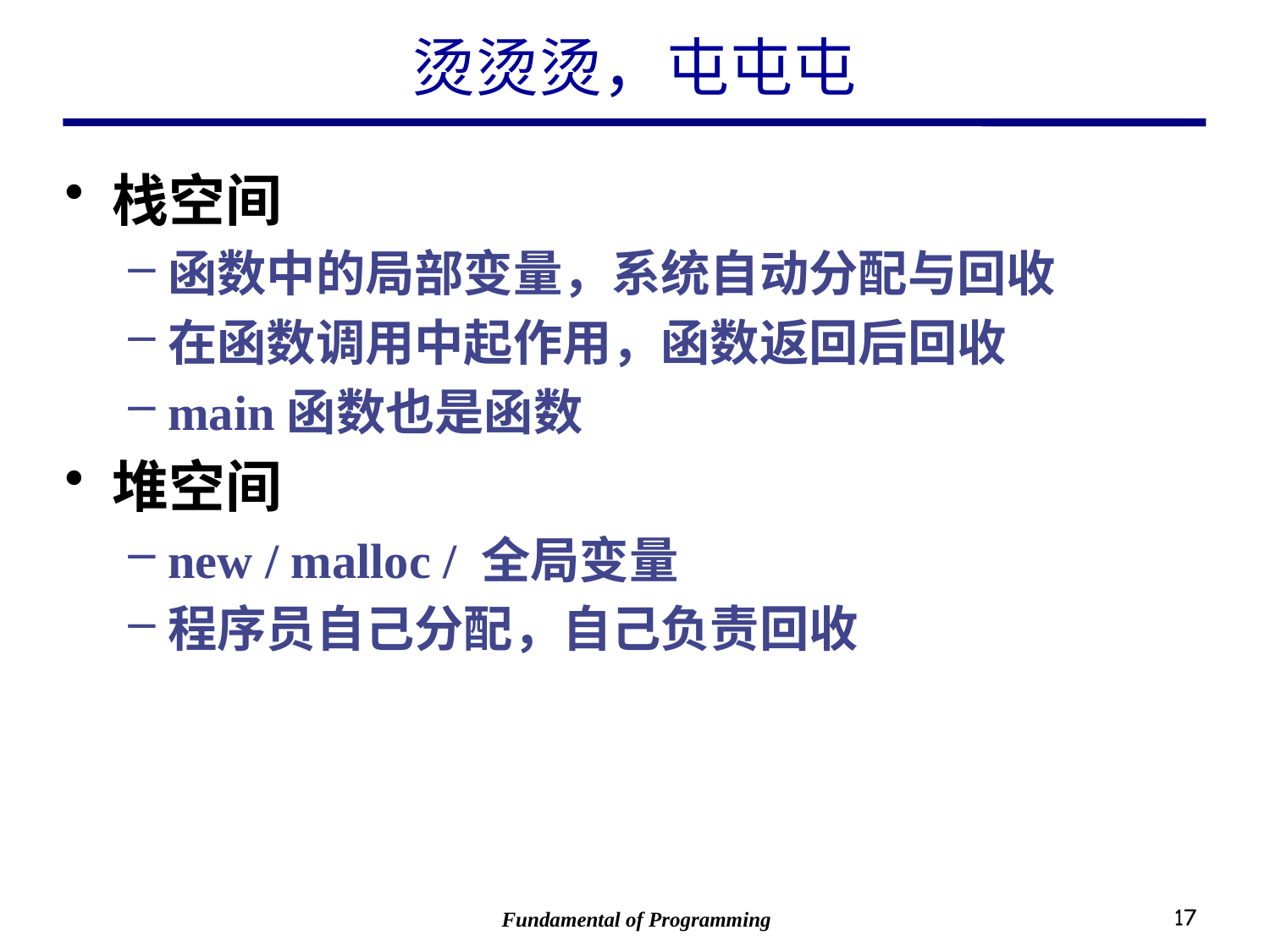

# 烫烫烫，屯屯屯
栈空间
函数中的局部变量，系统自动分配与回收
在函数调用中起作用，函数返回后回收
main函数也是函数
堆空间
new / malloc / 全局变量
程序员自己分配，自己负责回收

Fundamental of Programming